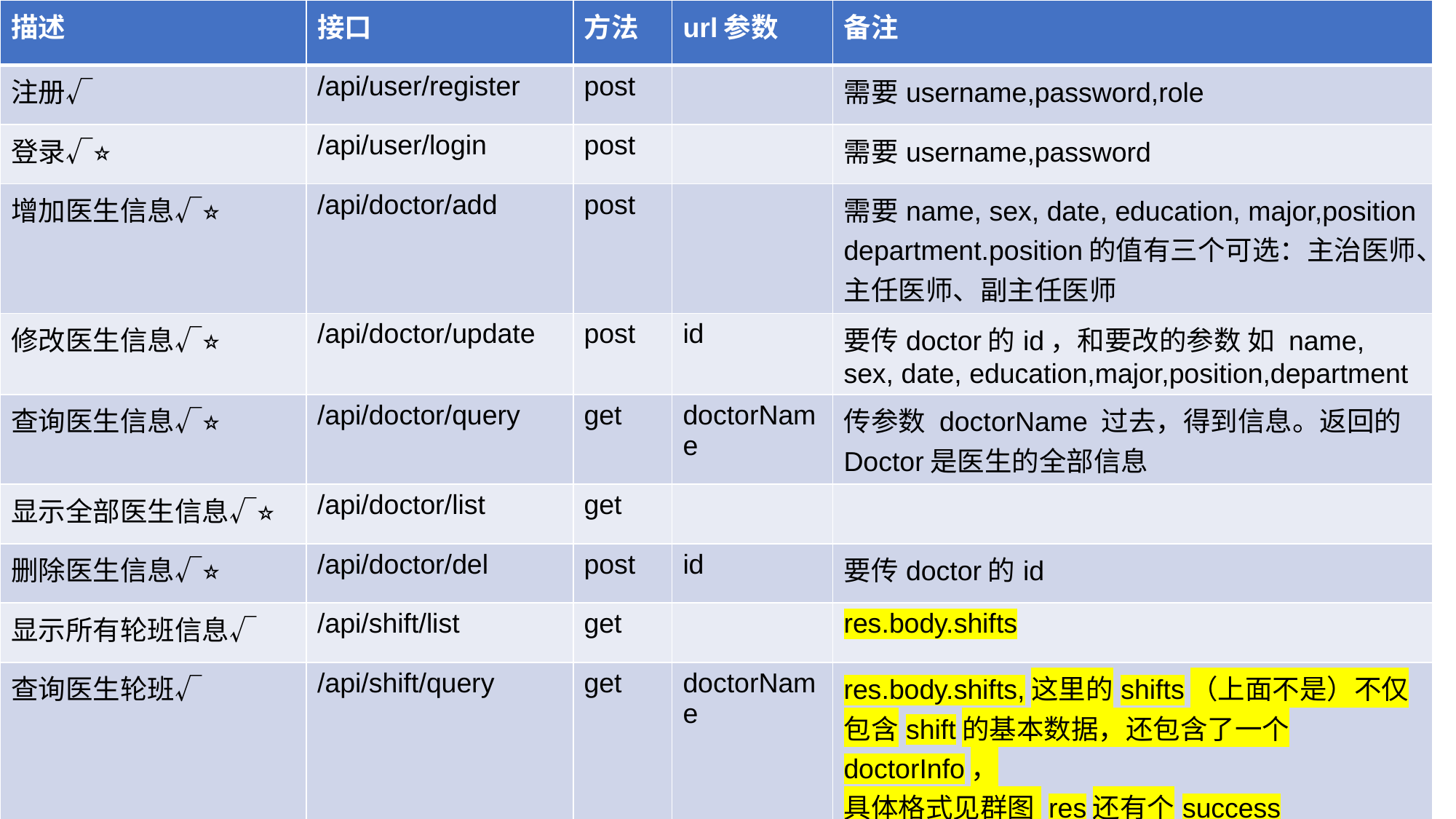

| 描述 | 接口 | 方法 | url参数 | 备注 |
| --- | --- | --- | --- | --- |
| 注册√ | /api/user/register | post |  | 需要username,password,role |
| 登录√⭐ | /api/user/login | post |  | 需要username,password |
| 增加医生信息√⭐ | /api/doctor/add | post |  | 需要name, sex, date, education, major,position department.position的值有三个可选：主治医师、主任医师、副主任医师 |
| 修改医生信息√⭐ | /api/doctor/update | post | id | 要传doctor的id，和要改的参数 如 name, sex, date, education,major,position,department |
| 查询医生信息√⭐ | /api/doctor/query | get | doctorName | 传参数 doctorName 过去，得到信息。返回的Doctor是医生的全部信息 |
| 显示全部医生信息√⭐ | /api/doctor/list | get |  |  |
| 删除医生信息√⭐ | /api/doctor/del | post | id | 要传doctor的id |
| 显示所有轮班信息√ | /api/shift/list | get |  | res.body.shifts |
| 查询医生轮班√ | /api/shift/query | get | doctorName | res.body.shifts,这里的shifts（上面不是）不仅包含shift的基本数据，还包含了一个doctorInfo， 具体格式见群图 res还有个success |
| 修改轮班√ | /api/shift/update | post | id | 要传shift的id，和要修改的参数 如date 、time、text、 res：success |
| 删除轮班√ | /api/shift/del | post | id | 传shift的id，res：success |